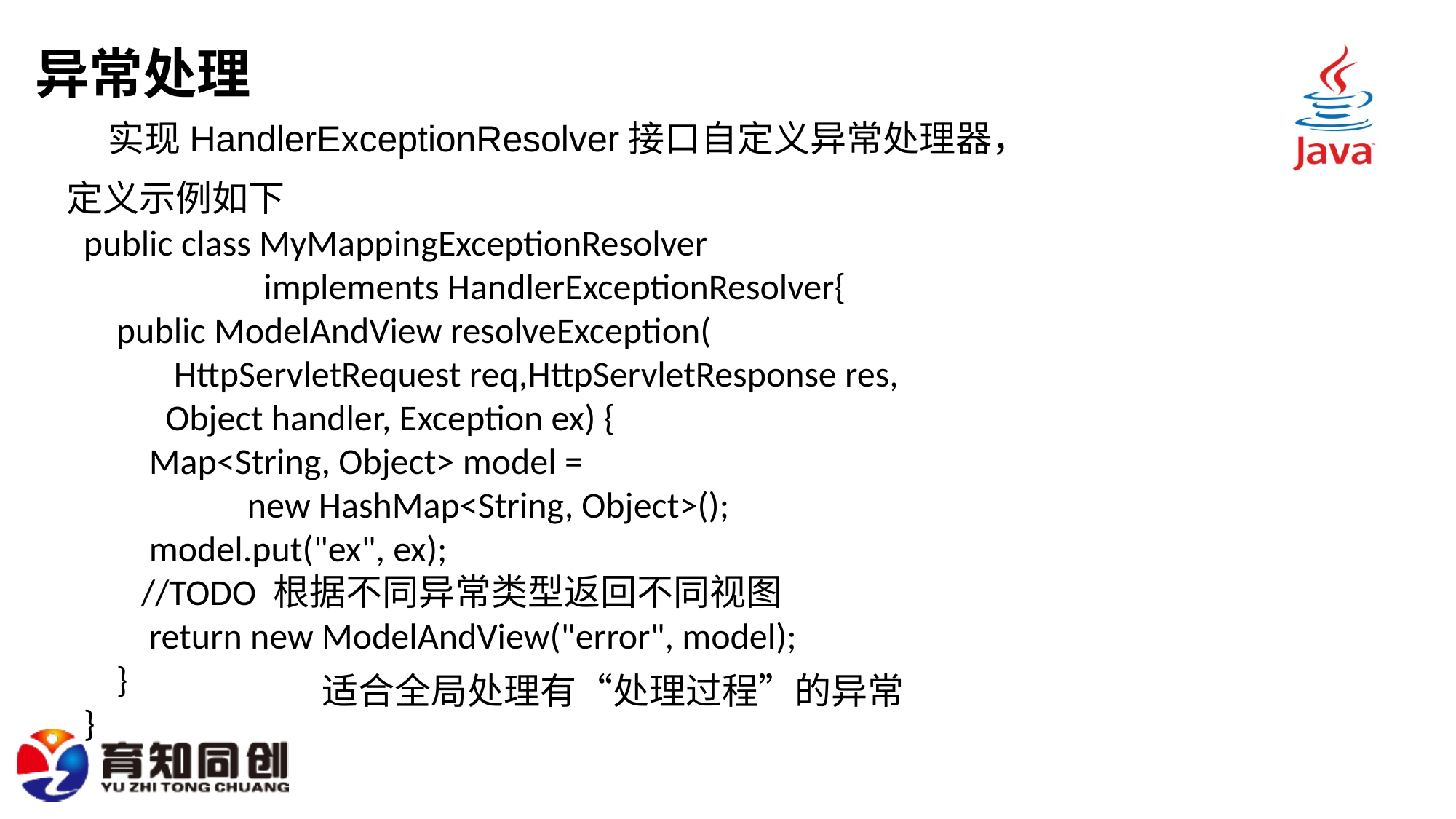

# 异常处理
    实现HandlerExceptionResolver接口自定义异常处理器，
定义示例如下
public class MyMappingExceptionResolver
                      implements HandlerExceptionResolver{
    public ModelAndView resolveException(
           HttpServletRequest req,HttpServletResponse res,
          Object handler, Exception ex) {
        Map<String, Object> model =
                    new HashMap<String, Object>();
        model.put("ex", ex);
       //TODO 根据不同异常类型返回不同视图
        return new ModelAndView("error", model);
    }
}
适合全局处理有“处理过程”的异常